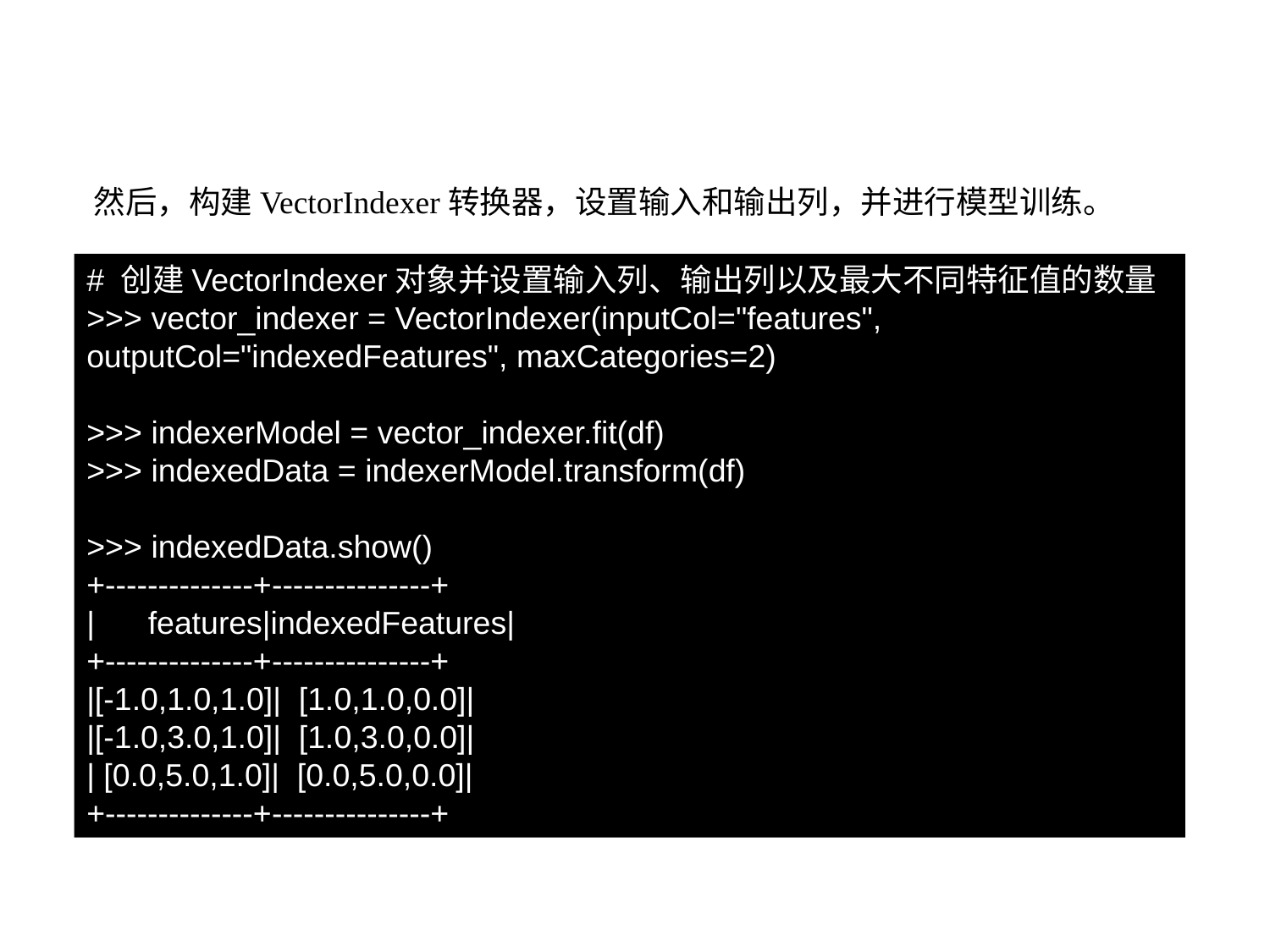

9.6.2 特征转换
然后，构建VectorIndexer转换器，设置输入和输出列，并进行模型训练。
# 创建VectorIndexer对象并设置输入列、输出列以及最大不同特征值的数量
>>> vector_indexer = VectorIndexer(inputCol="features", outputCol="indexedFeatures", maxCategories=2)

>>> indexerModel = vector_indexer.fit(df)
>>> indexedData = indexerModel.transform(df)

>>> indexedData.show()
+--------------+---------------+
|      features|indexedFeatures|
+--------------+---------------+
|[-1.0,1.0,1.0]|  [1.0,1.0,0.0]|
|[-1.0,3.0,1.0]|  [1.0,3.0,0.0]|
| [0.0,5.0,1.0]|  [0.0,5.0,0.0]|
+--------------+---------------+